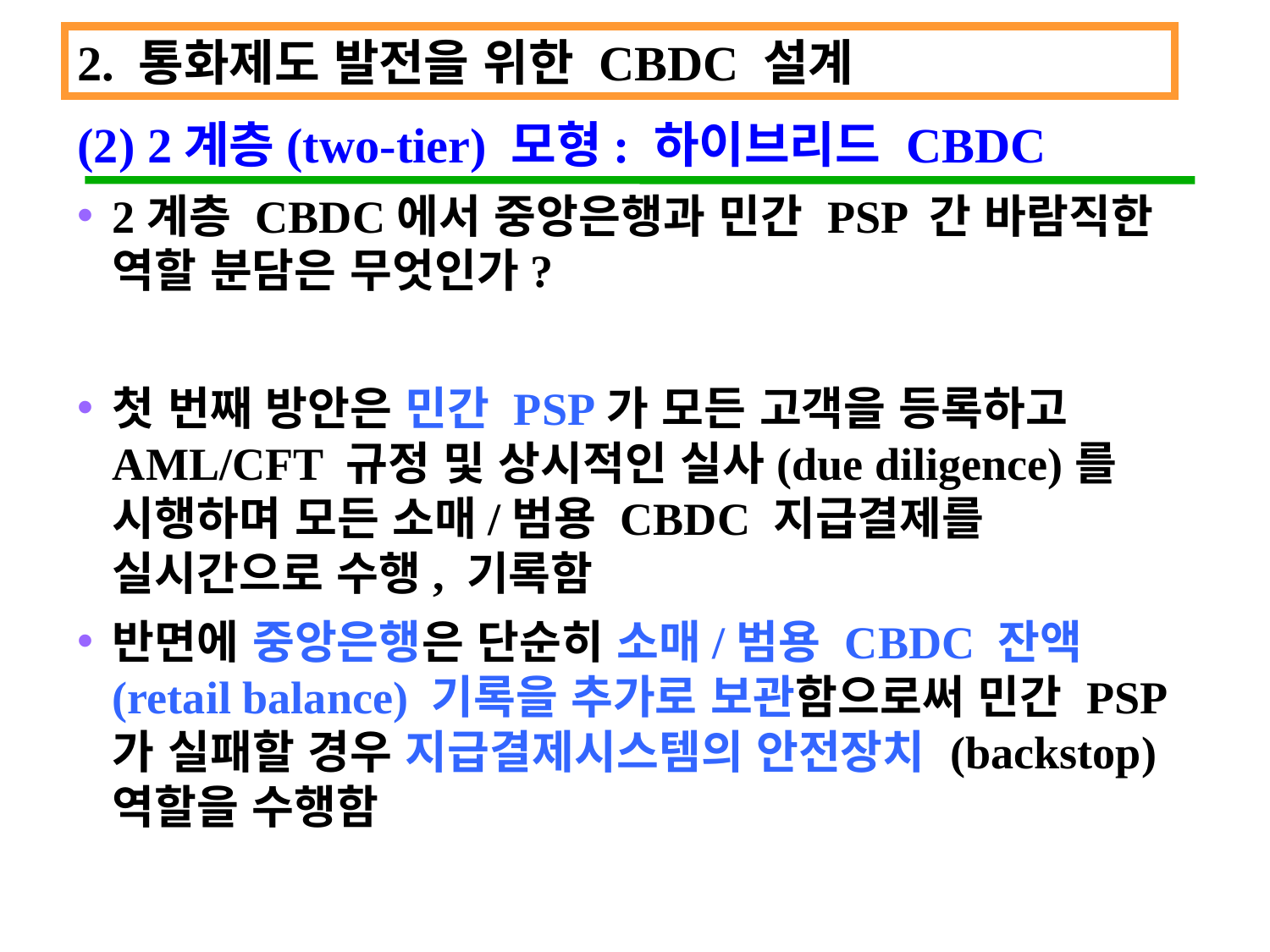

2. 통화제도 발전을 위한 CBDC 설계
(2) 2계층(two-tier) 모형: 하이브리드 CBDC
2계층 CBDC에서 중앙은행과 민간 PSP 간 바람직한 역할 분담은 무엇인가?

첫 번째 방안은 민간 PSP가 모든 고객을 등록하고 AML/CFT 규정 및 상시적인 실사(due diligence)를 시행하며 모든 소매/범용 CBDC 지급결제를 실시간으로 수행, 기록함
반면에 중앙은행은 단순히 소매/범용 CBDC 잔액 (retail balance) 기록을 추가로 보관함으로써 민간 PSP가 실패할 경우 지급결제시스템의 안전장치 (backstop) 역할을 수행함